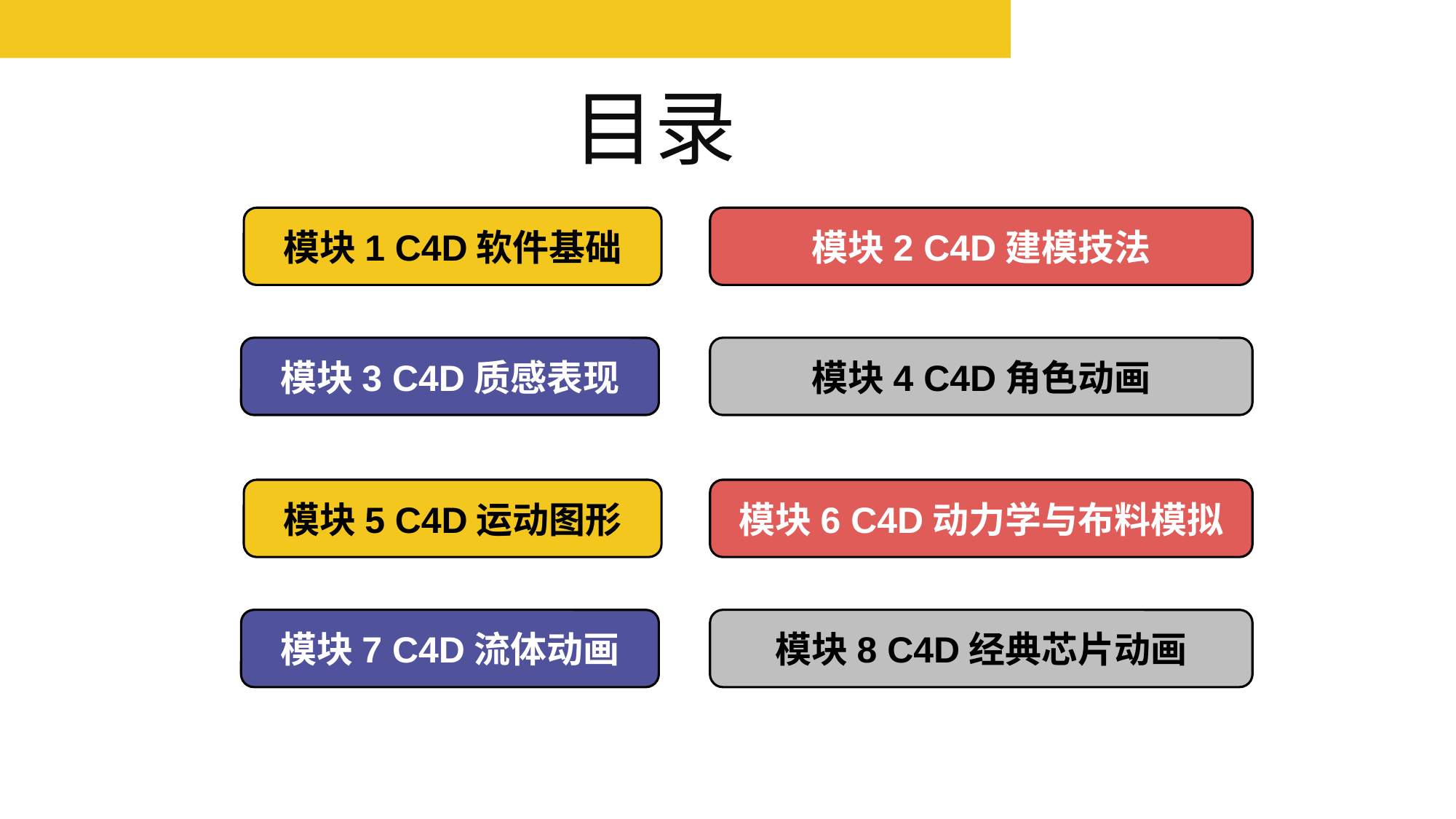

目录
模块1 C4D软件基础
模块2 C4D建模技法
模块3 C4D质感表现
模块4 C4D角色动画
模块5 C4D运动图形
模块6 C4D动力学与布料模拟
模块7 C4D流体动画
模块8 C4D经典芯片动画